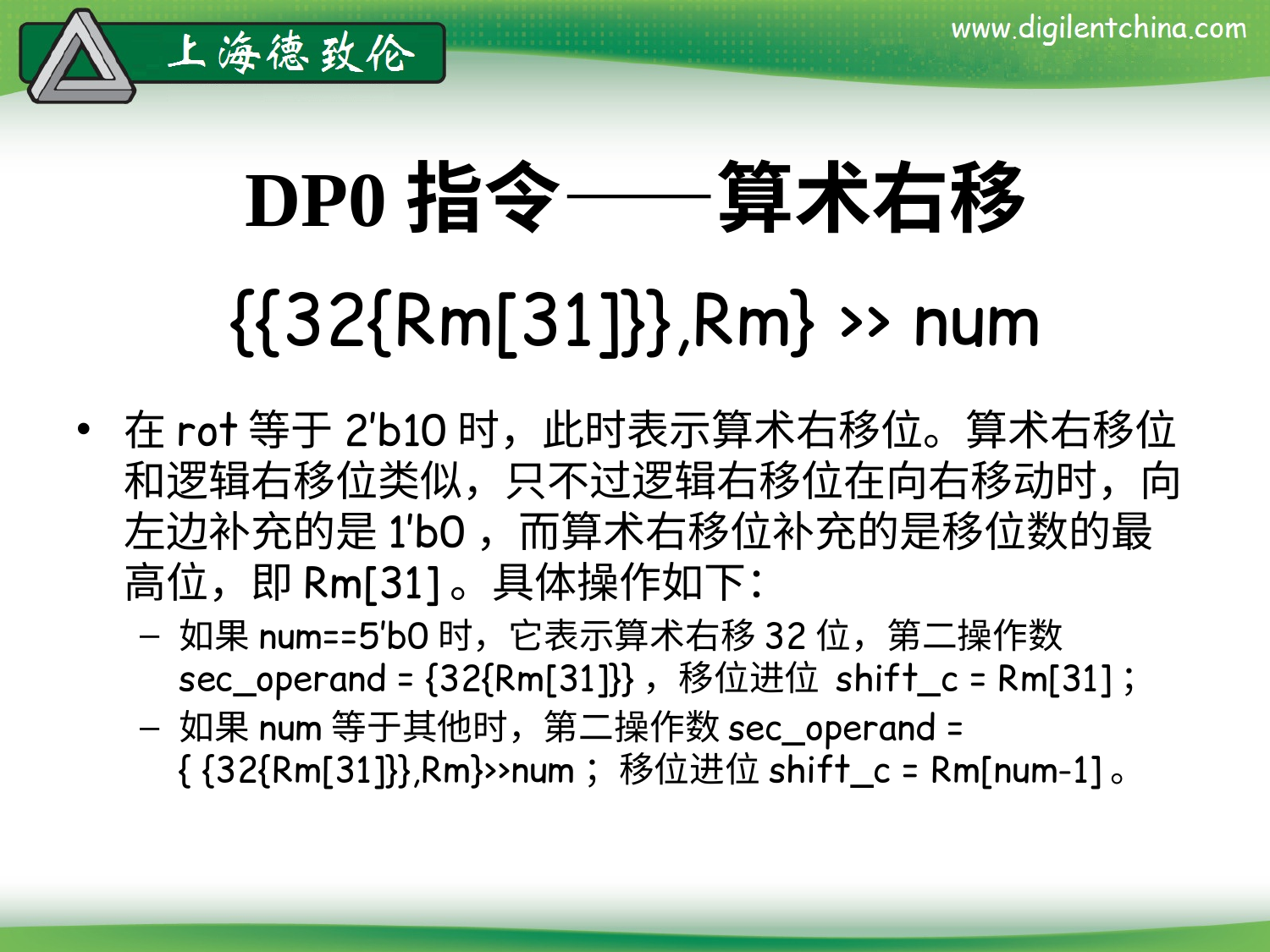

# DP0指令——算术右移
{{32{Rm[31]}},Rm} >> num
在rot等于2’b10时，此时表示算术右移位。算术右移位和逻辑右移位类似，只不过逻辑右移位在向右移动时，向左边补充的是1’b0，而算术右移位补充的是移位数的最高位，即Rm[31]。具体操作如下：
如果num==5’b0时，它表示算术右移32位，第二操作数sec_operand = {32{Rm[31]}}，移位进位 shift_c = Rm[31]；
如果num等于其他时，第二操作数sec_operand = { {32{Rm[31]}},Rm}>>num；移位进位shift_c = Rm[num-1]。